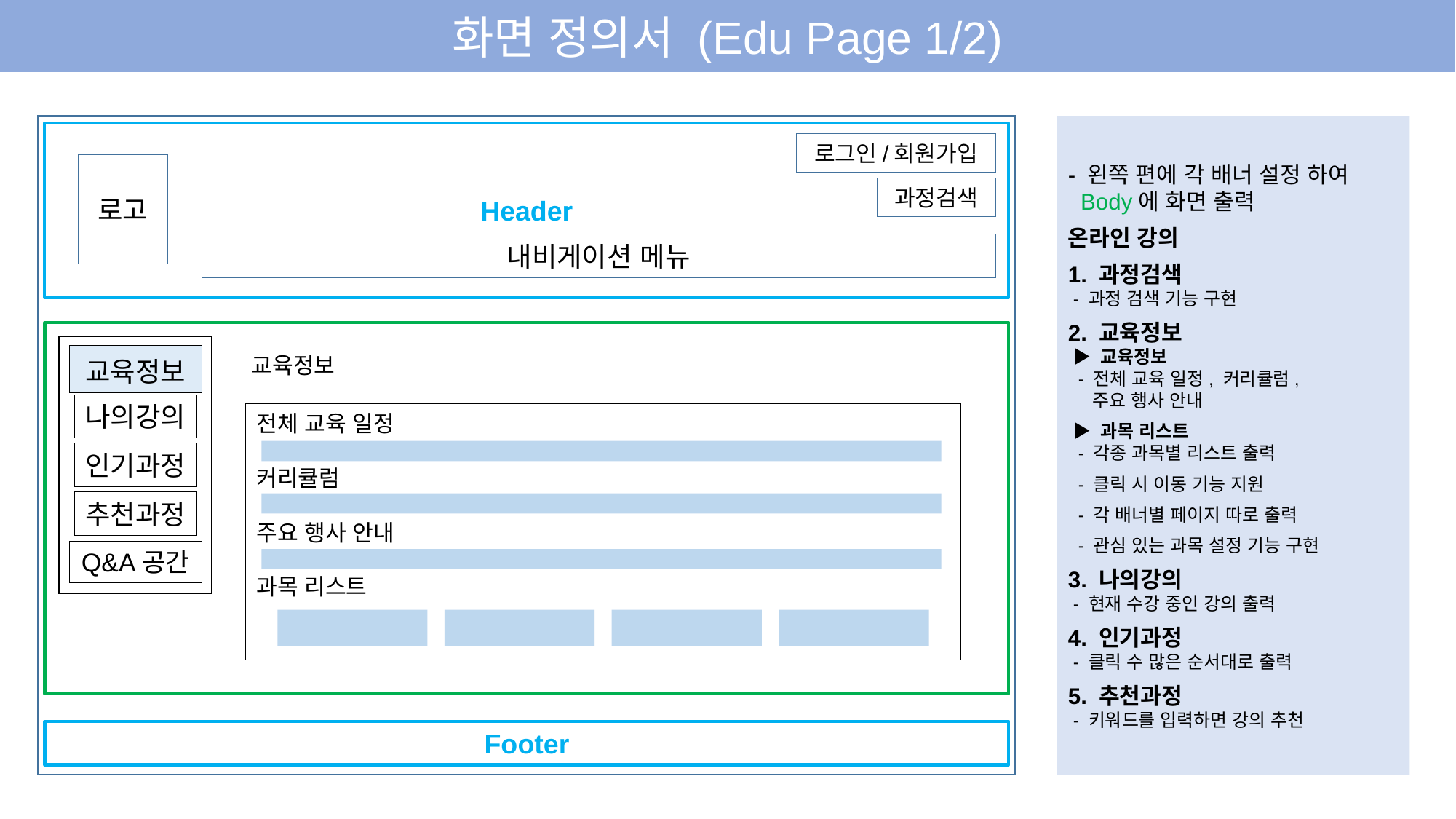

화면 정의서 (Edu Page 1/2)

- 왼쪽 편에 각 배너 설정 하여
  Body에 화면 출력

온라인 강의

1. 과정검색
 - 과정 검색 기능 구현

2. 교육정보
 ▶ 교육정보
  - 전체 교육 일정, 커리큘럼,
    주요 행사 안내

 ▶ 과목 리스트
  - 각종 과목별 리스트 출력

  - 클릭 시 이동 기능 지원

  - 각 배너별 페이지 따로 출력

  - 관심 있는 과목 설정 기능 구현

3. 나의강의
 - 현재 수강 중인 강의 출력

4. 인기과정
 - 클릭 수 많은 순서대로 출력

5. 추천과정
 - 키워드를 입력하면 강의 추천

Header

로그인/회원가입

로고

과정검색
내비게이션 메뉴

교육정보
교육정보
나의강의
전체 교육 일정

커리큘럼

주요 행사 안내

과목 리스트

인기과정
추천과정

Q&A공간

Footer